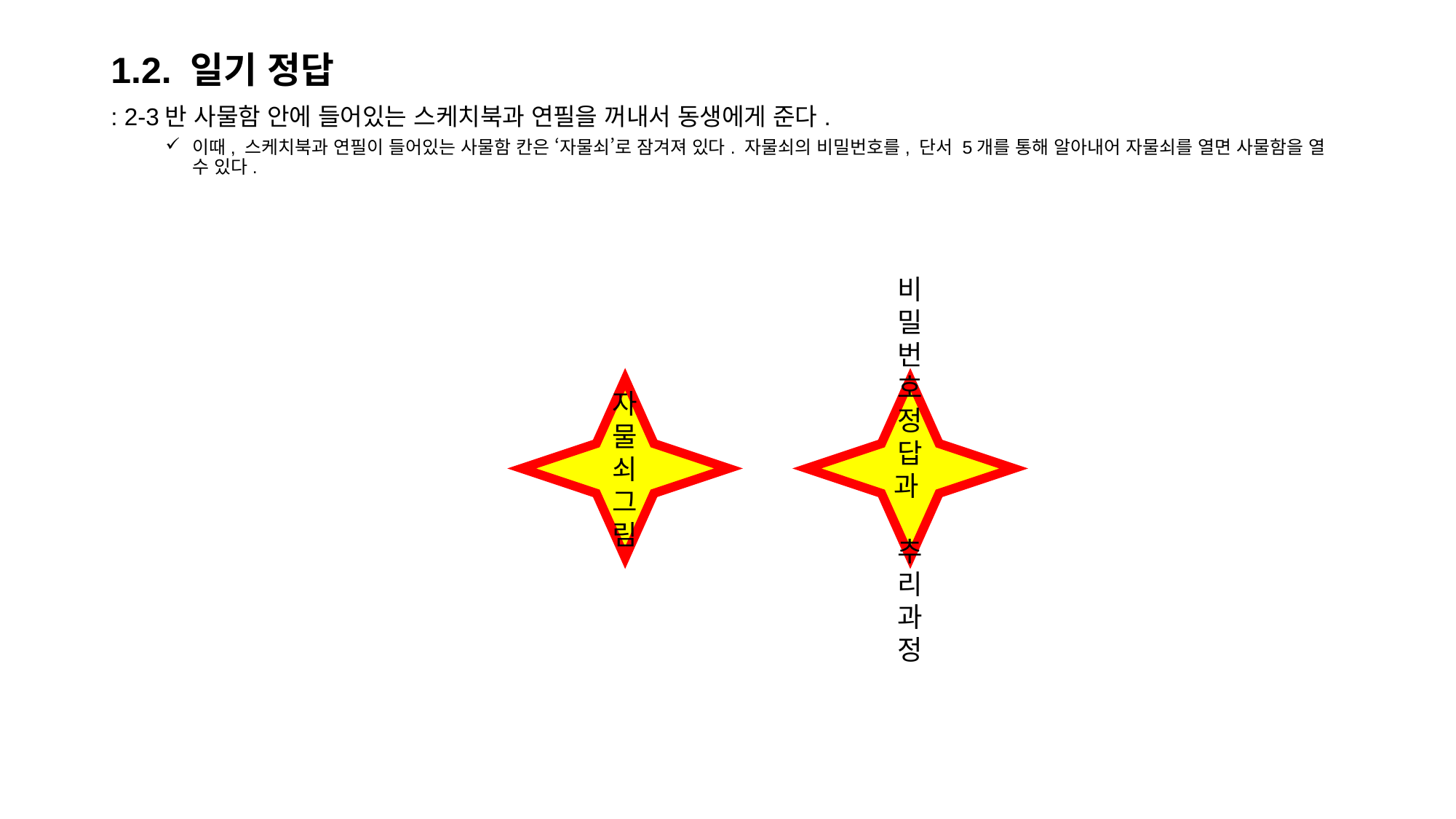

1.2. 일기 정답
: 2-3반 사물함 안에 들어있는 스케치북과 연필을 꺼내서 동생에게 준다.
이때, 스케치북과 연필이 들어있는 사물함 칸은 ‘자물쇠’로 잠겨져 있다. 자물쇠의 비밀번호를, 단서 5개를 통해 알아내어 자물쇠를 열면 사물함을 열 수 있다.
자물쇠 그림
비밀번호 정답과   추리과정